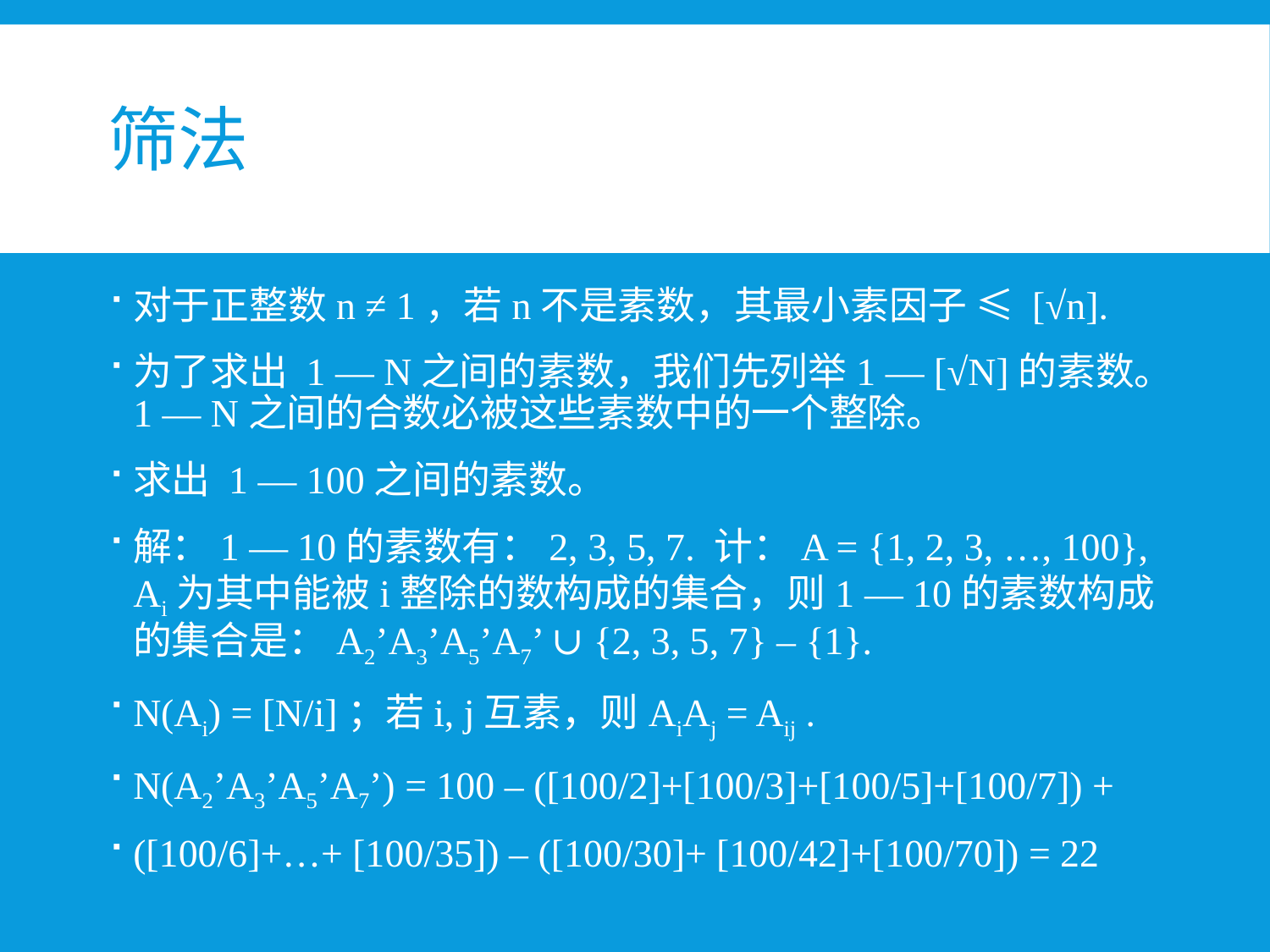

# 筛法
对于正整数n ≠ 1，若n不是素数，其最小素因子 ≤ [√n].
为了求出 1 — N之间的素数，我们先列举1 — [√N]的素数。1 — N之间的合数必被这些素数中的一个整除。
求出 1 — 100之间的素数。
解：1 — 10的素数有：2, 3, 5, 7. 计：A = {1, 2, 3, …, 100}, Ai为其中能被i整除的数构成的集合，则1 — 10的素数构成的集合是：A2’A3’A5’A7’ ∪ {2, 3, 5, 7} – {1}.
N(Ai) = [N/i]；若i, j互素，则AiAj = Aij .
N(A2’A3’A5’A7’) = 100 – ([100/2]+[100/3]+[100/5]+[100/7]) +
([100/6]+…+ [100/35]) – ([100/30]+ [100/42]+[100/70]) = 22